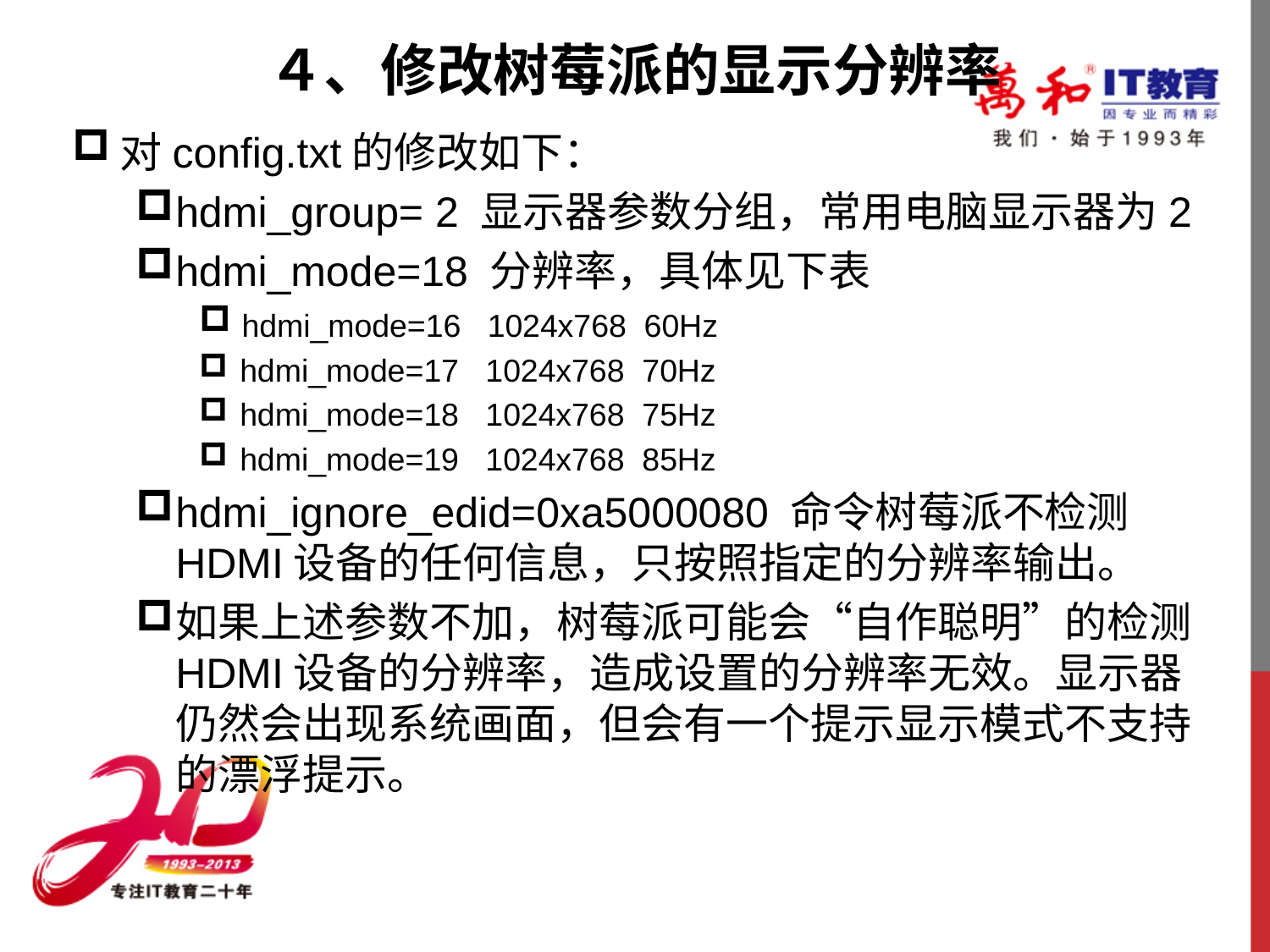

# ４、修改树莓派的显示分辨率
对config.txt的修改如下：
hdmi_group= 2 显示器参数分组，常用电脑显示器为2
hdmi_mode=18 分辨率，具体见下表
 hdmi_mode=16   1024x768  60Hz
 hdmi_mode=17   1024x768  70Hz
 hdmi_mode=18   1024x768  75Hz
 hdmi_mode=19   1024x768  85Hz
hdmi_ignore_edid=0xa5000080 命令树莓派不检测HDMI设备的任何信息，只按照指定的分辨率输出。
如果上述参数不加，树莓派可能会“自作聪明”的检测HDMI设备的分辨率，造成设置的分辨率无效。显示器仍然会出现系统画面，但会有一个提示显示模式不支持的漂浮提示。